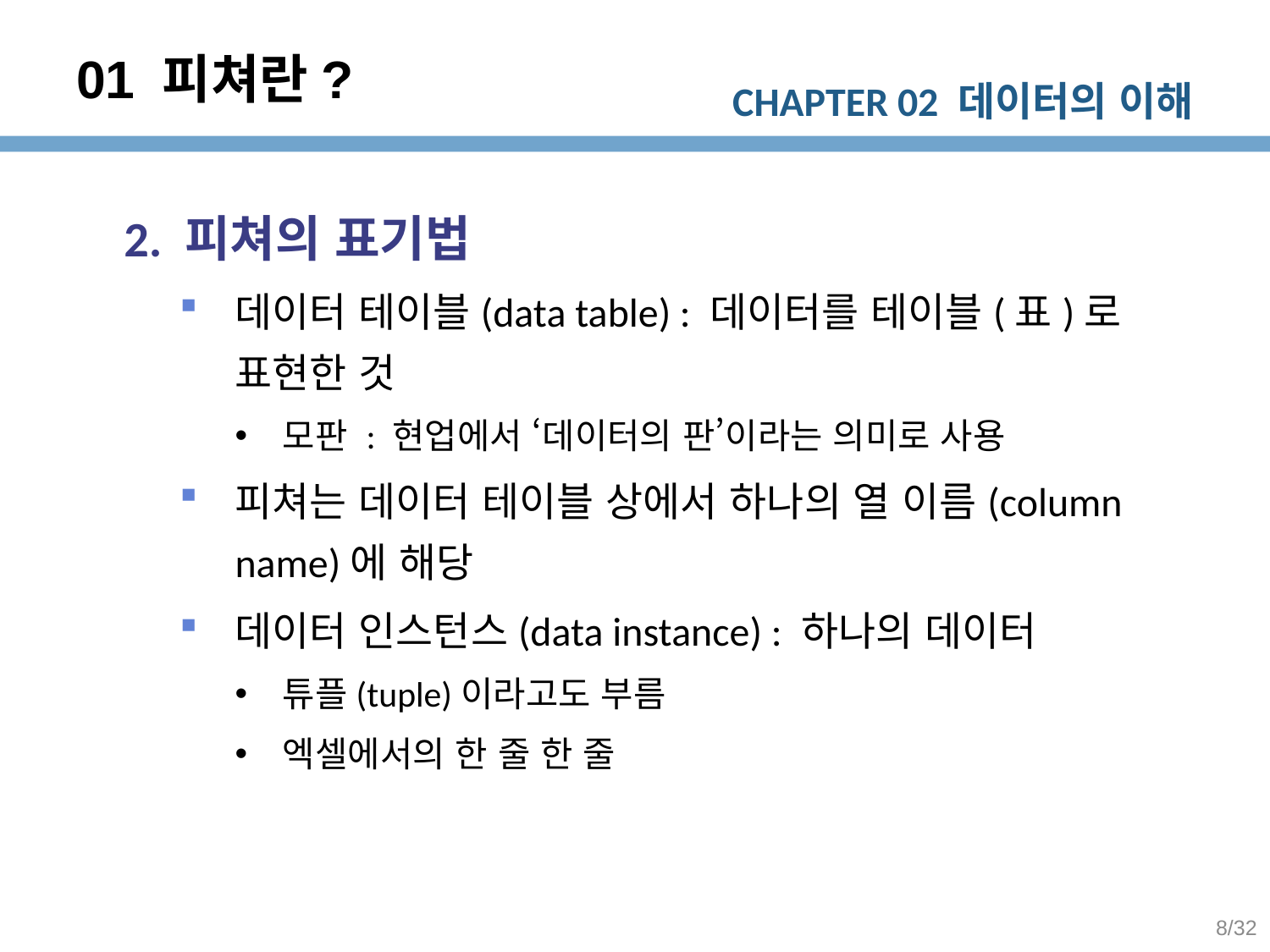

# 01 피쳐란?
2. 피쳐의 표기법
데이터 테이블(data table) : 데이터를 테이블(표)로 표현한 것
모판 : 현업에서 ‘데이터의 판’이라는 의미로 사용
피쳐는 데이터 테이블 상에서 하나의 열 이름(column name)에 해당
데이터 인스턴스(data instance) : 하나의 데이터
튜플(tuple)이라고도 부름
엑셀에서의 한 줄 한 줄
8/32